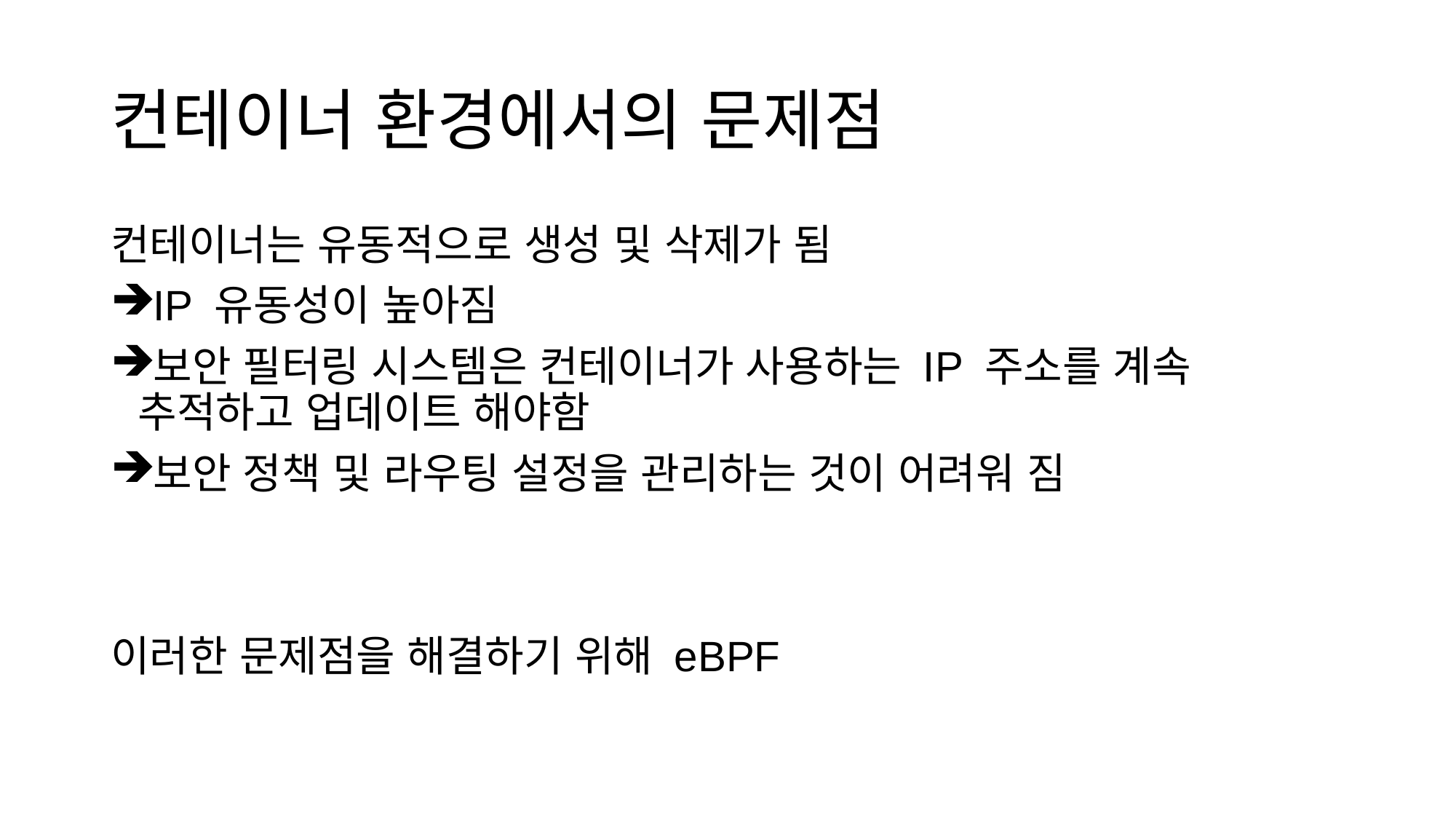

# 컨테이너 환경에서의 문제점
컨테이너는 유동적으로 생성 및 삭제가 됨
IP 유동성이 높아짐
보안 필터링 시스템은 컨테이너가 사용하는 IP 주소를 계속 추적하고 업데이트 해야함
보안 정책 및 라우팅 설정을 관리하는 것이 어려워 짐

이러한 문제점을 해결하기 위해 eBPF